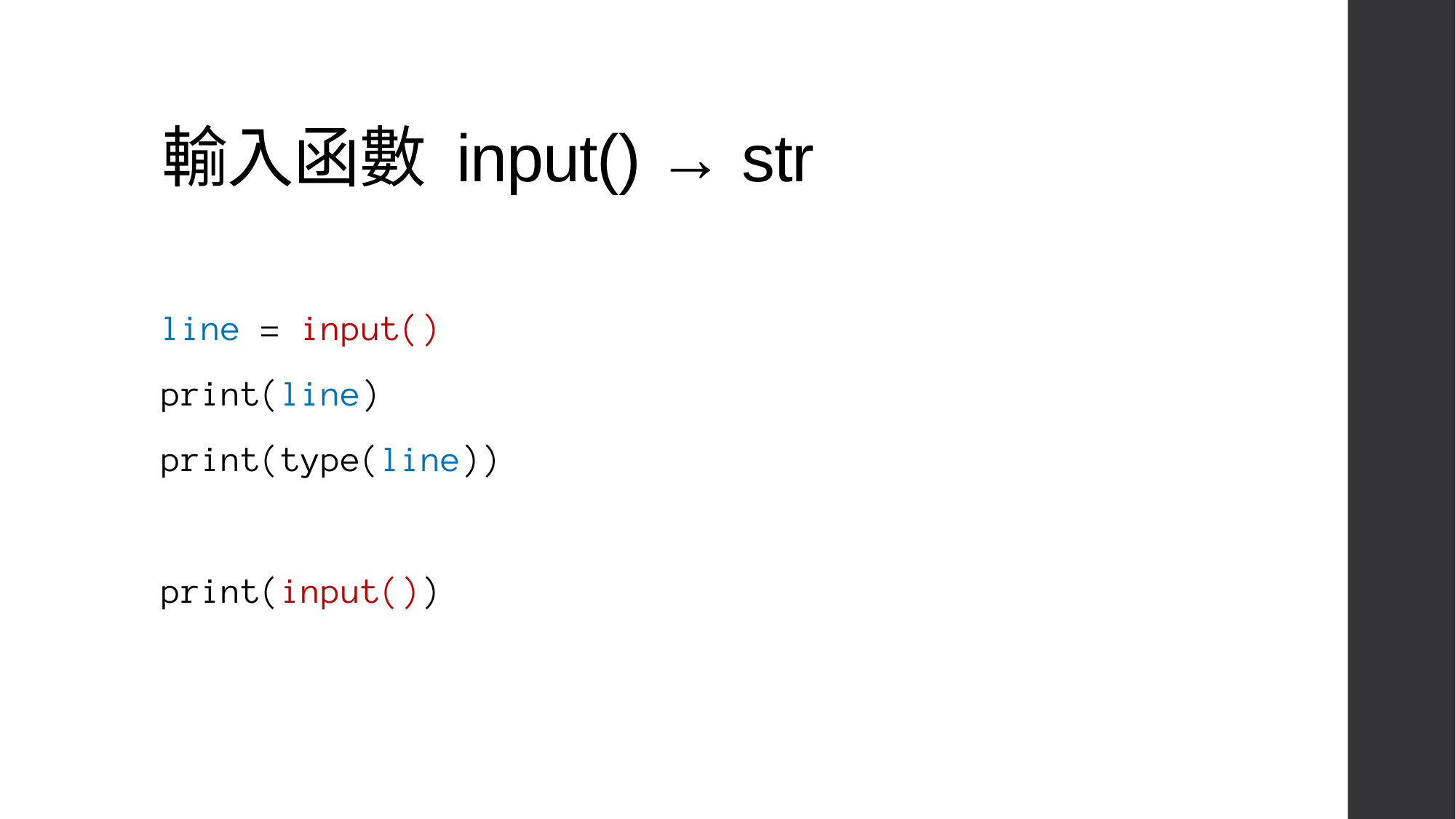

# 輸入函數 input() → str
line = input()
print(line)
print(type(line))

print(input())